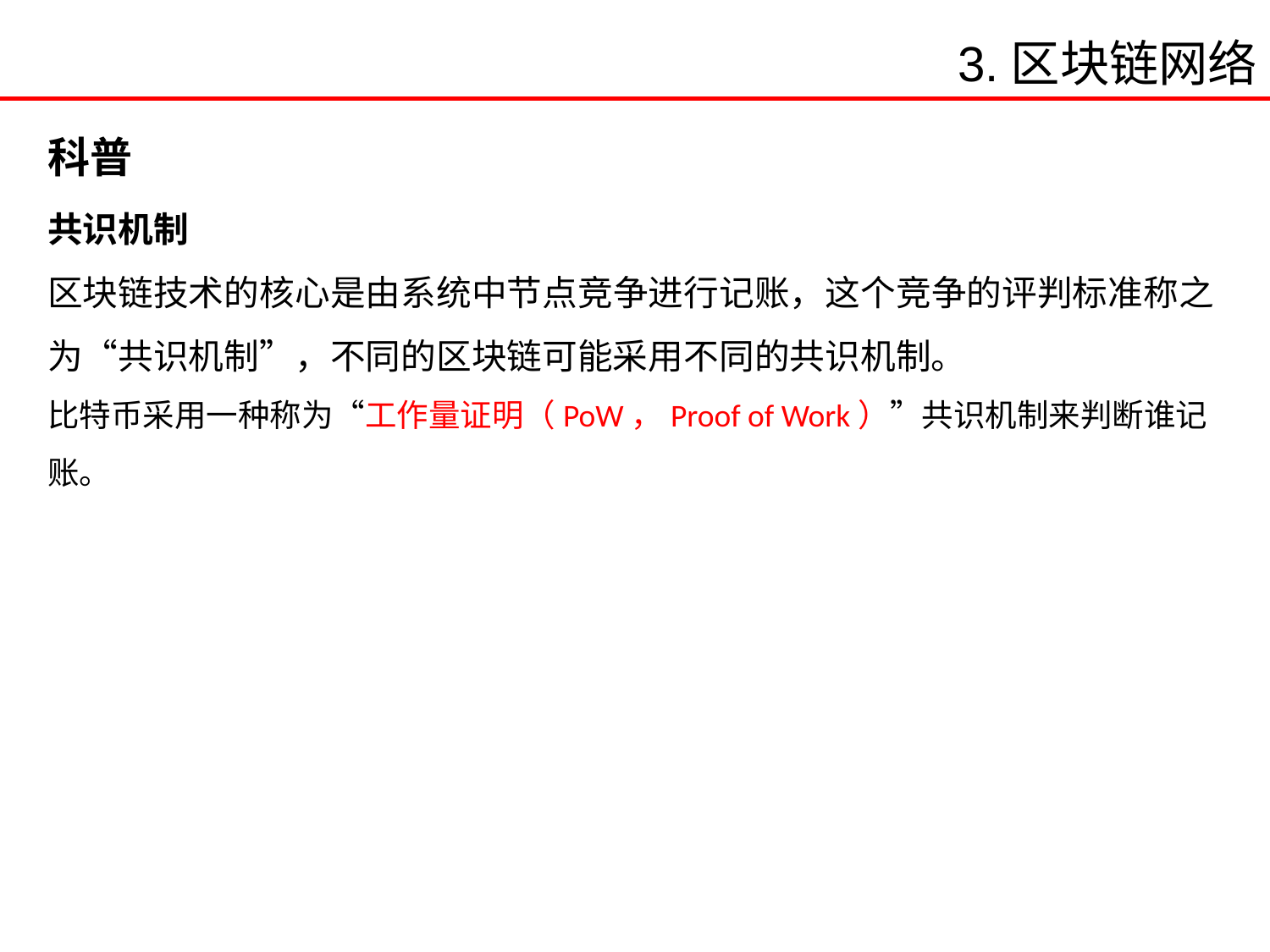

3.区块链网络
科普
共识机制
区块链技术的核心是由系统中节点竞争进行记账，这个竞争的评判标准称之为“共识机制”，不同的区块链可能采用不同的共识机制。
比特币采用一种称为“工作量证明（PoW，Proof of Work）”共识机制来判断谁记账。